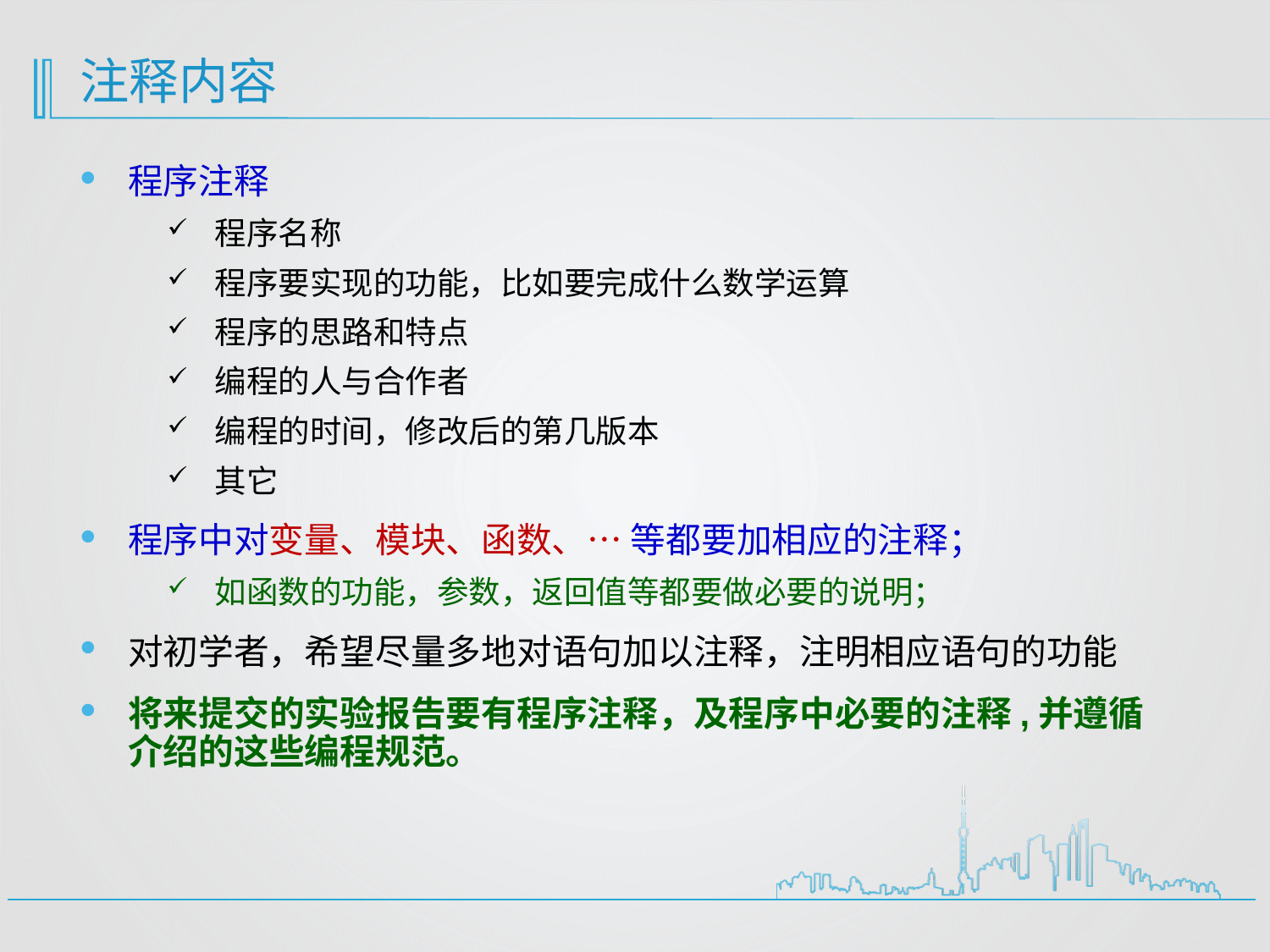

# 注释内容
程序注释
程序名称
程序要实现的功能，比如要完成什么数学运算
程序的思路和特点
编程的人与合作者
编程的时间，修改后的第几版本
其它
程序中对变量、模块、函数、… 等都要加相应的注释；
如函数的功能，参数，返回值等都要做必要的说明；
对初学者，希望尽量多地对语句加以注释，注明相应语句的功能
将来提交的实验报告要有程序注释，及程序中必要的注释,并遵循介绍的这些编程规范。